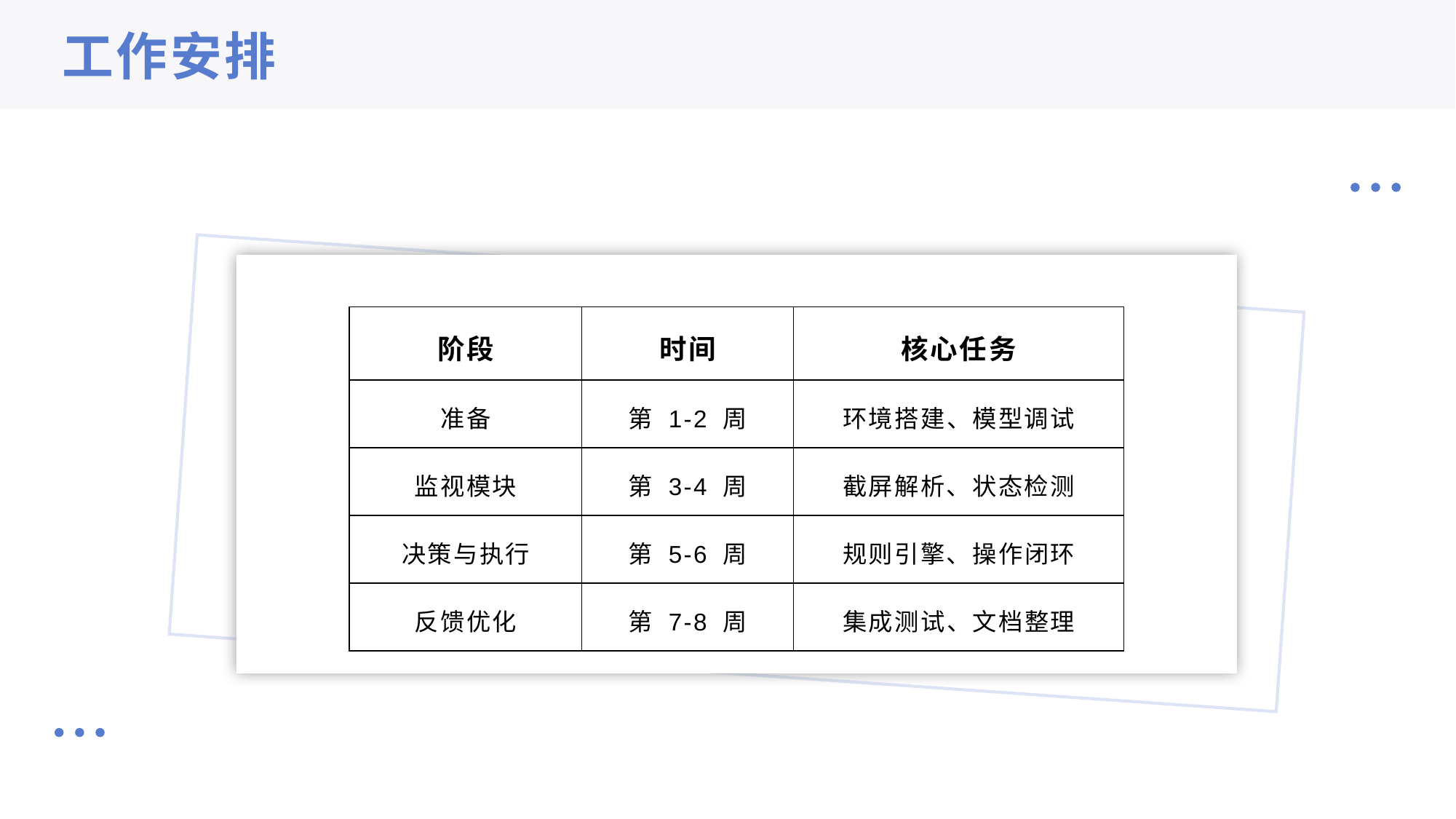

工作安排

| 阶段 | 时间 | 核心任务 |
| --- | --- | --- |
| 准备 | 第 1-2 周 | 环境搭建、模型调试 |
| 监视模块 | 第 3-4 周 | 截屏解析、状态检测 |
| 决策与执行 | 第 5-6 周 | 规则引擎、操作闭环 |
| 反馈优化 | 第 7-8 周 | 集成测试、文档整理 |